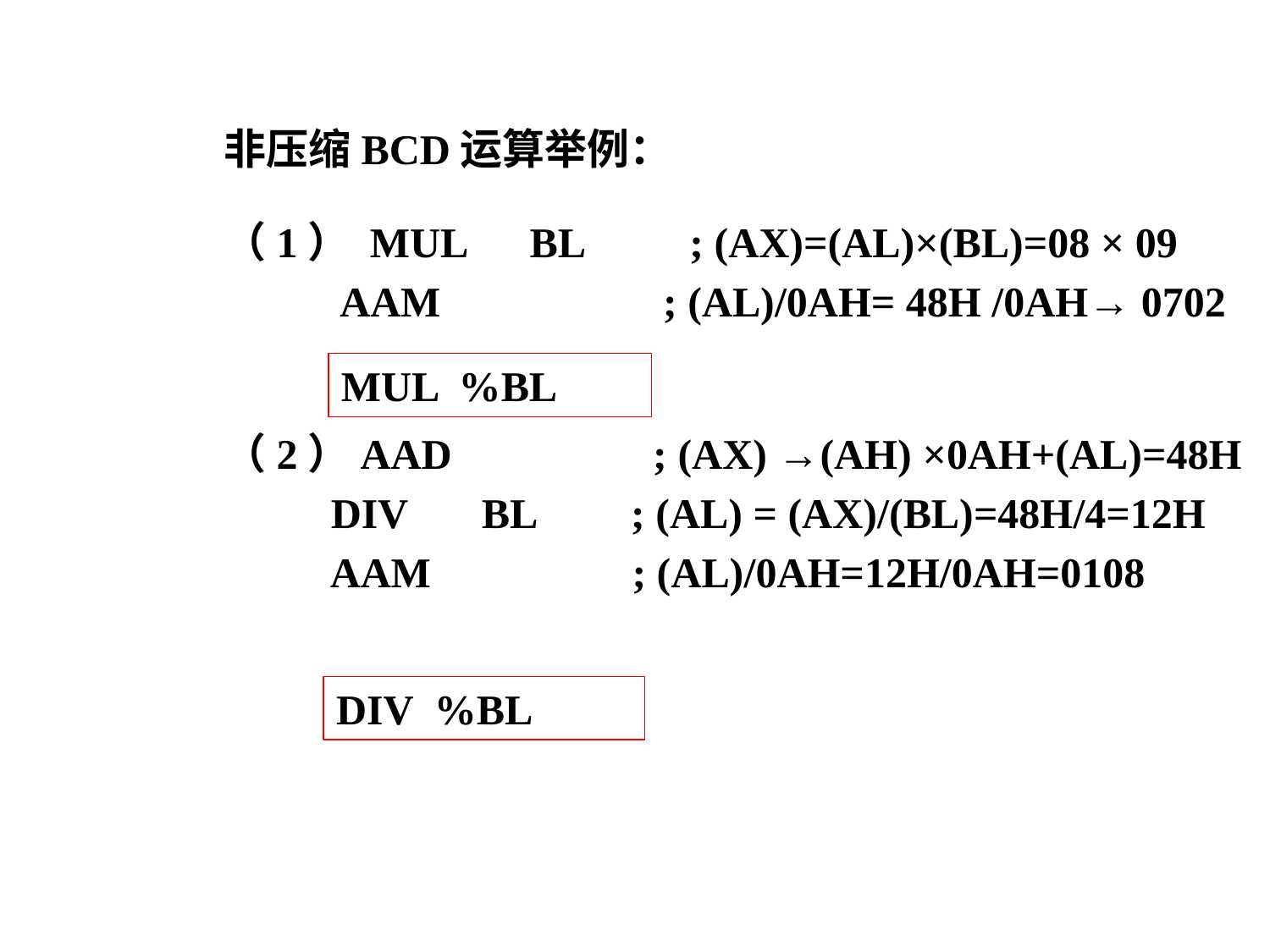

非压缩BCD运算举例：
（1） MUL      BL          ; (AX)=(AL)×(BL)=08 × 09
             AAM                     ; (AL)/0AH= 48H /0AH→ 0702

（2）AAD                   ; (AX) →(AH) ×0AH+(AL)=48H
            DIV       BL         ; (AL) = (AX)/(BL)=48H/4=12H
          AAM                   ; (AL)/0AH=12H/0AH=0108
MUL  %BL
DIV  %BL